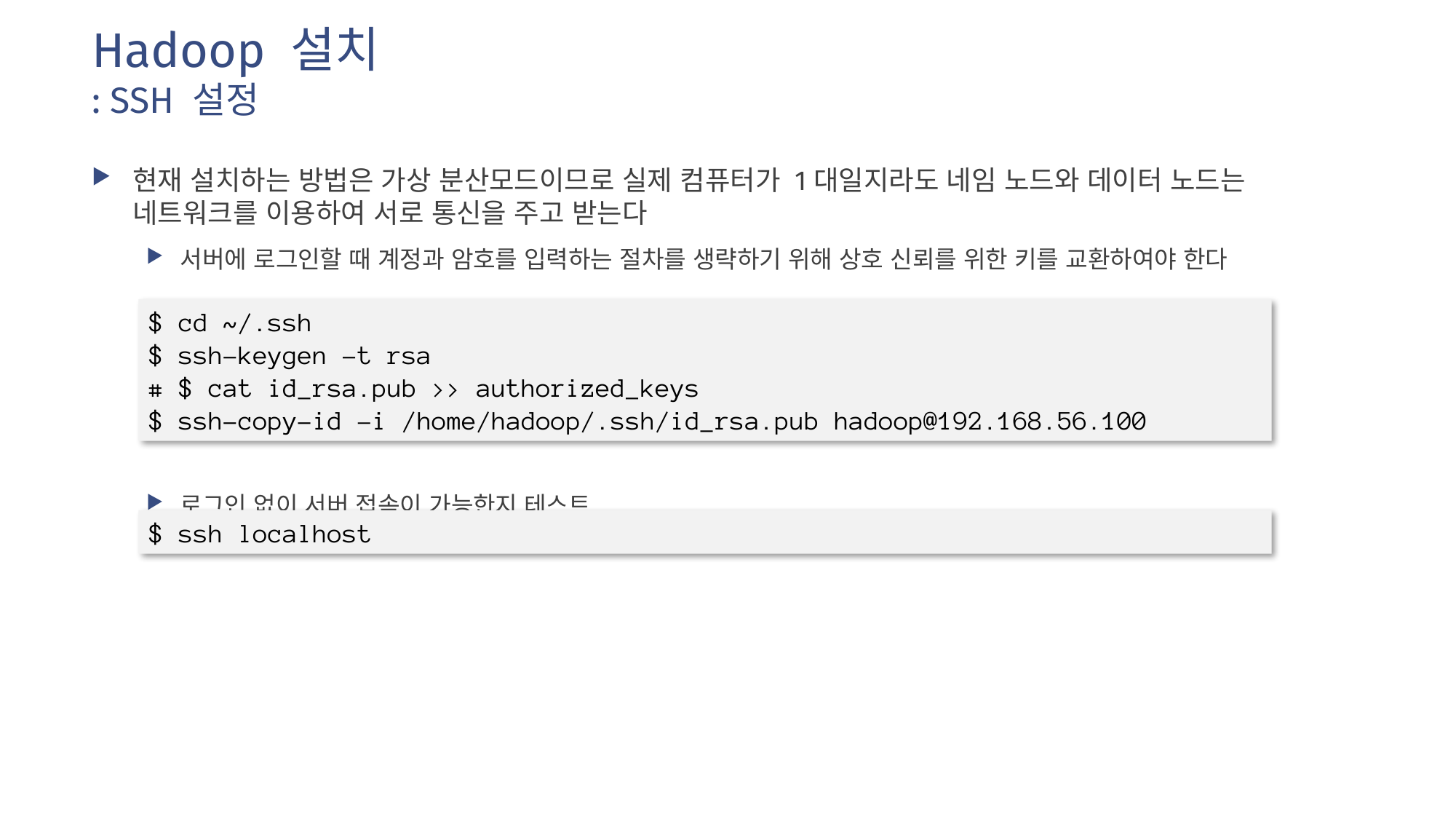

# Hadoop 설치 : SSH 설정
현재 설치하는 방법은 가상 분산모드이므로 실제 컴퓨터가 1대일지라도 네임 노드와 데이터 노드는
네트워크를 이용하여 서로 통신을 주고 받는다
서버에 로그인할 때 계정과 암호를 입력하는 절차를 생략하기 위해 상호 신뢰를 위한 키를 교환하여야 한다

로그인 없이 서버 접속이 가능한지 테스트
$ cd ~/.ssh
$ ssh-keygen -t rsa
# $ cat id_rsa.pub >> authorized_keys
$ ssh-copy-id –i /home/hadoop/.ssh/id_rsa.pub hadoop@192.168.56.100
$ ssh localhost